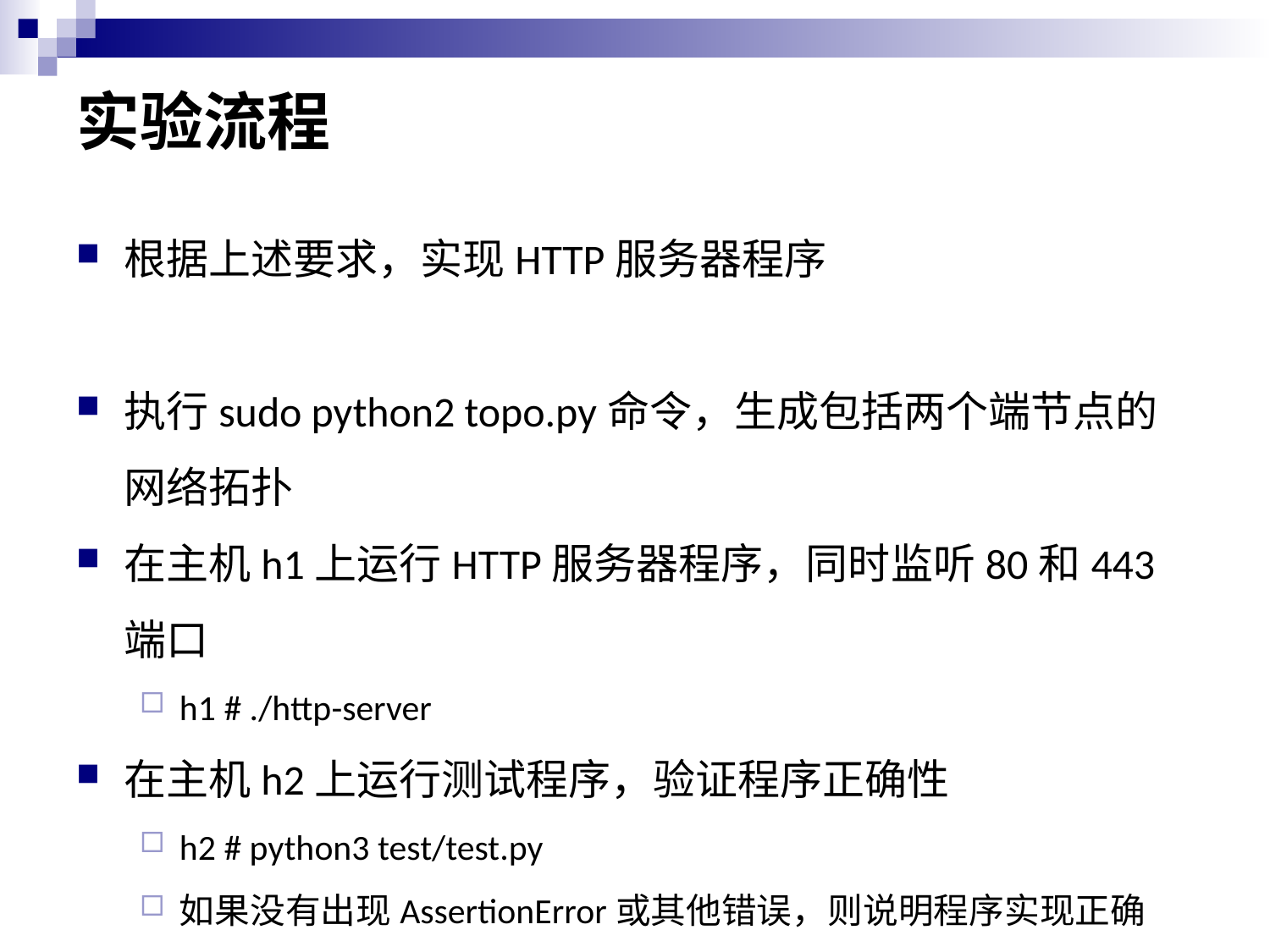

# 实验流程
根据上述要求，实现HTTP服务器程序

执行sudo python2 topo.py命令，生成包括两个端节点的网络拓扑
在主机h1上运行HTTP服务器程序，同时监听80和443端口
h1 # ./http-server
在主机h2上运行测试程序，验证程序正确性
h2 # python3 test/test.py
如果没有出现AssertionError或其他错误，则说明程序实现正确